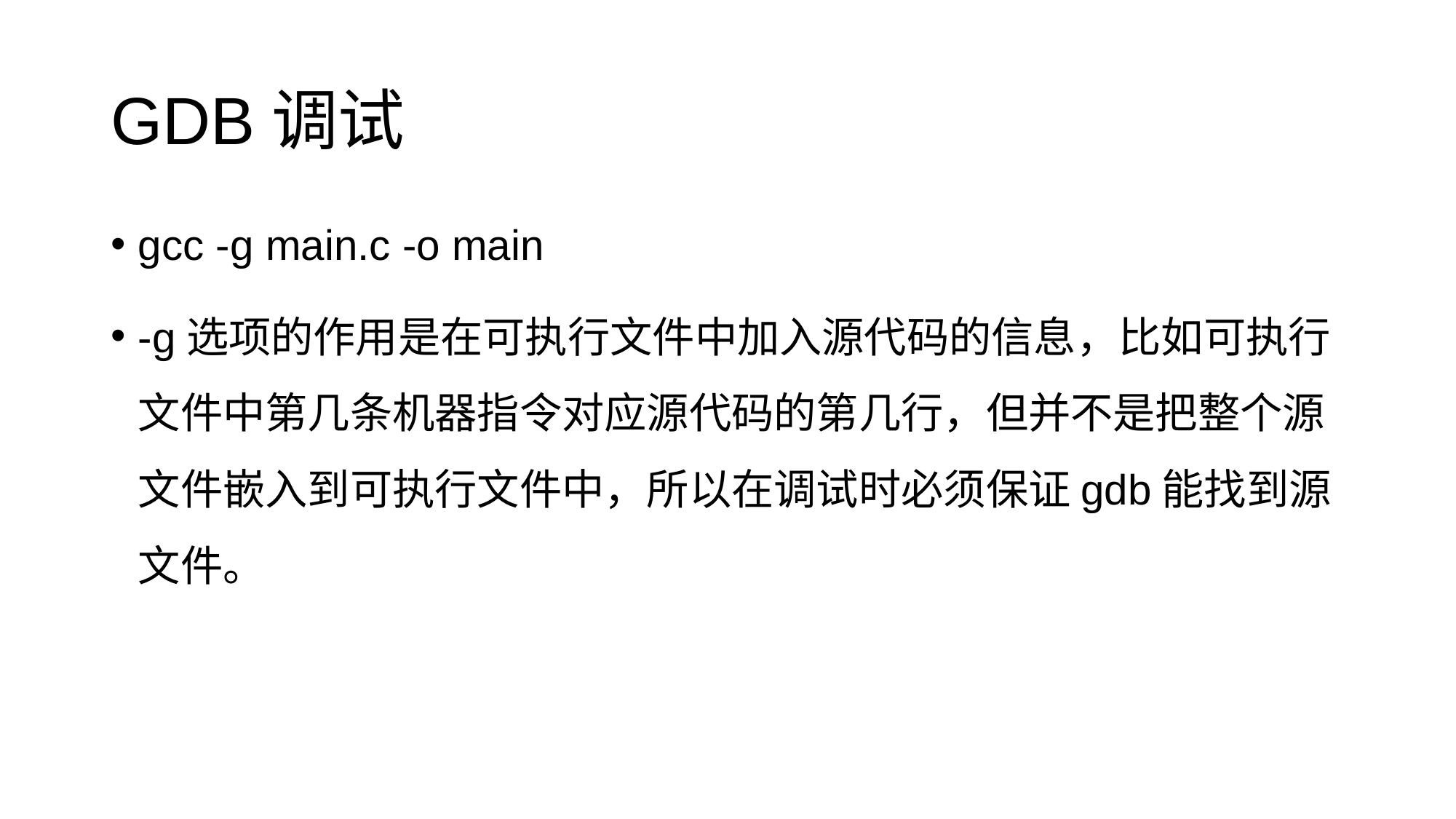

# GDB调试
gcc -g main.c -o main
-g选项的作用是在可执行文件中加入源代码的信息，比如可执行文件中第几条机器指令对应源代码的第几行，但并不是把整个源文件嵌入到可执行文件中，所以在调试时必须保证gdb能找到源文件。